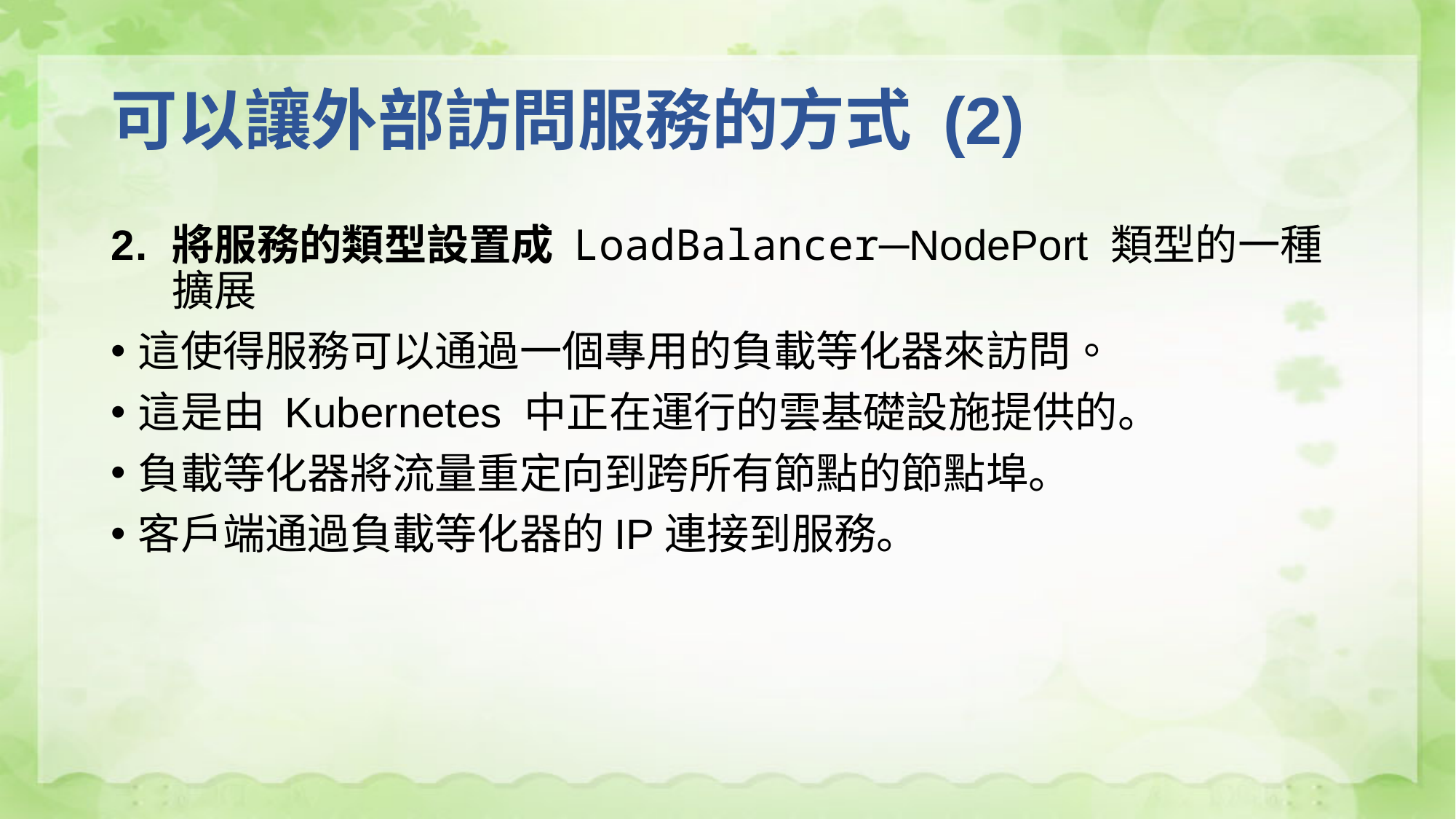

# 可以讓外部訪問服務的方式 (2)
將服務的類型設置成 LoadBalancer─NodePort 類型的一種擴展
這使得服務可以通過一個專用的負載等化器來訪問。
這是由 Kubernetes 中正在運行的雲基礎設施提供的。
負載等化器將流量重定向到跨所有節點的節點埠。
客戶端通過負載等化器的IP連接到服務。